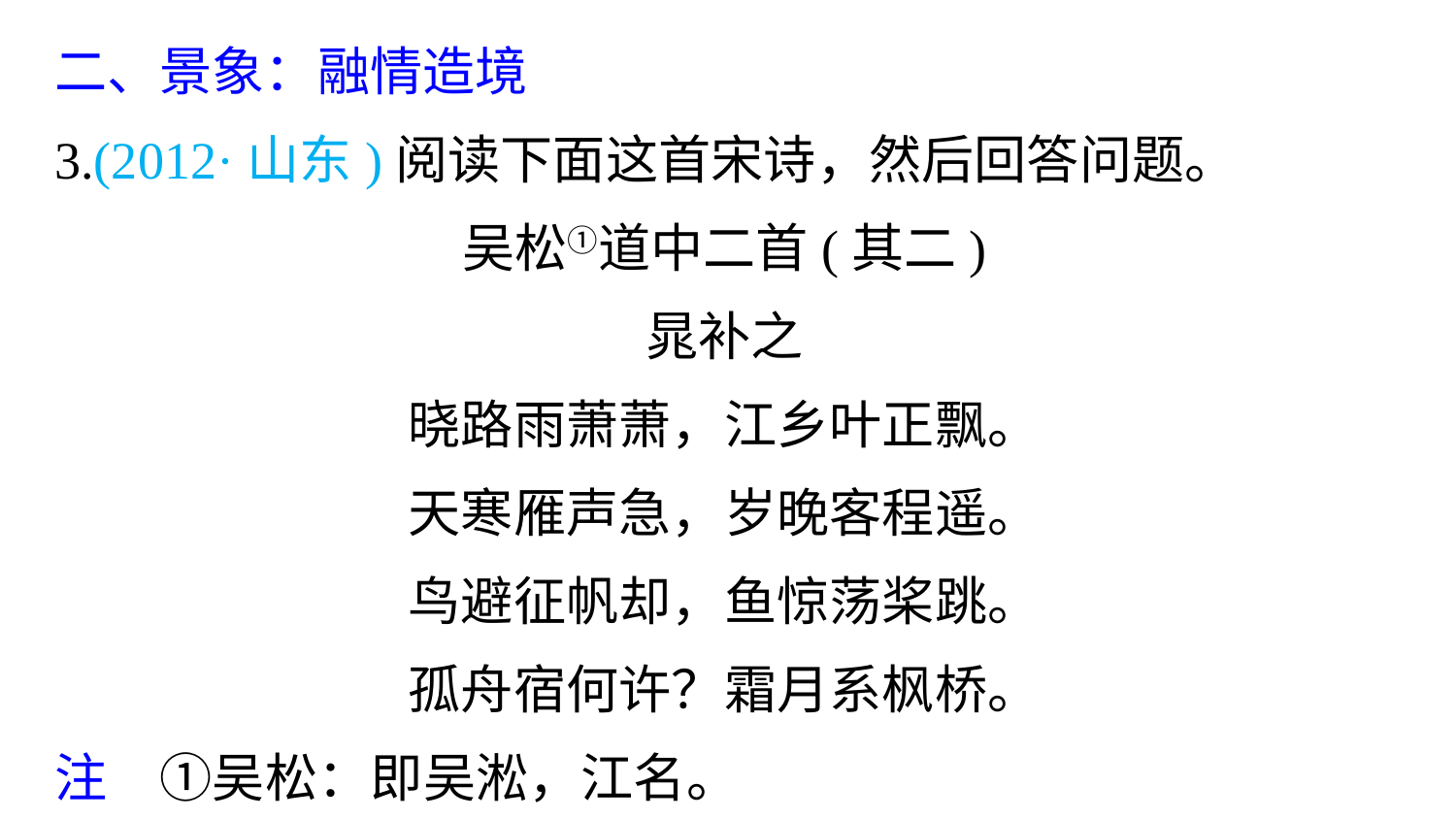

二、景象：融情造境
3.(2012·山东)阅读下面这首宋诗，然后回答问题。
吴松①道中二首(其二)
晁补之
晓路雨萧萧，江乡叶正飘。
天寒雁声急，岁晚客程遥。
鸟避征帆却，鱼惊荡桨跳。
孤舟宿何许？霜月系枫桥。
注　①吴松：即吴淞，江名。